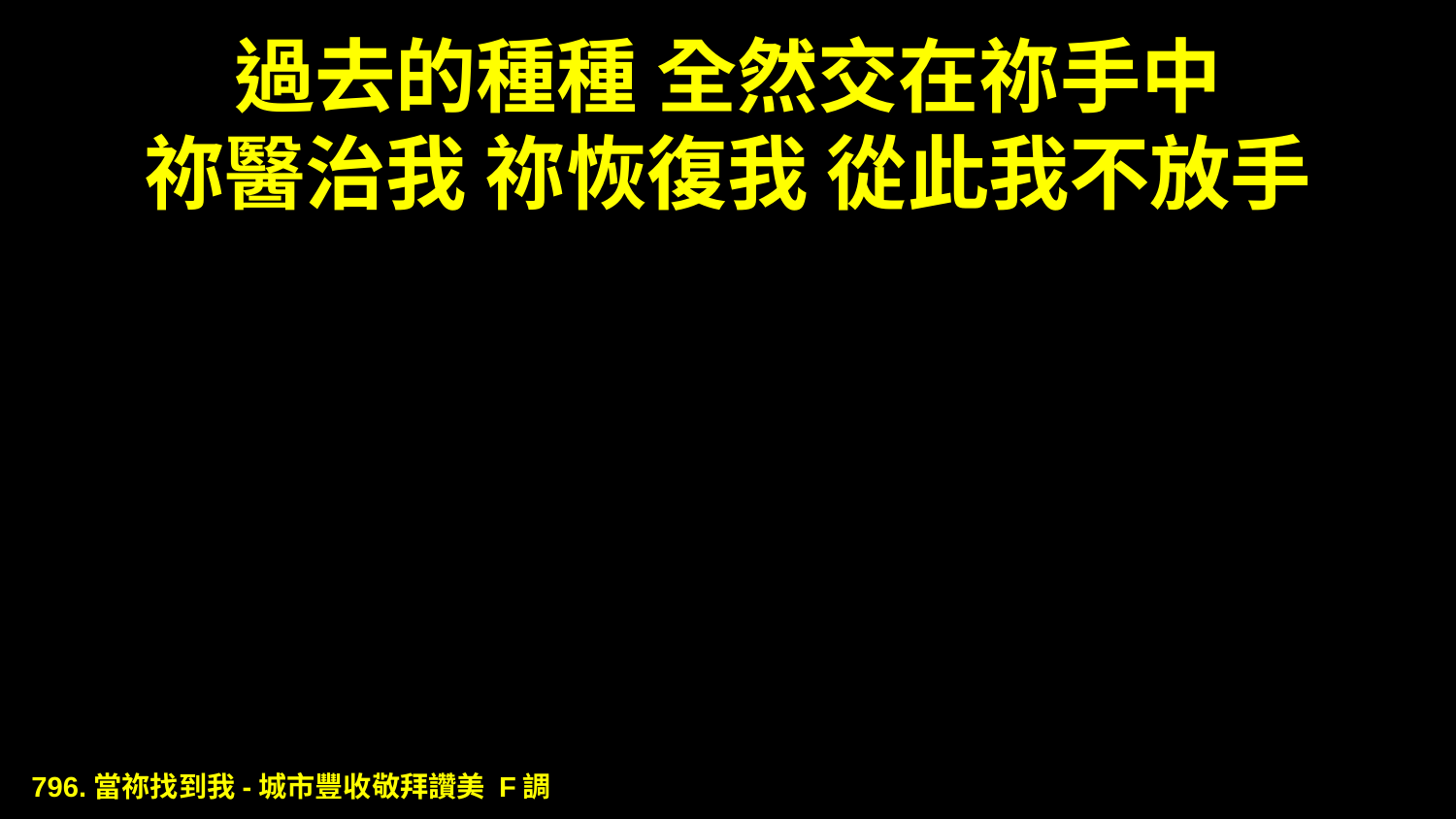

# 過去的種種 全然交在祢手中 祢醫治我 祢恢復我 從此我不放手
796.當祢找到我-城市豐收敬拜讚美 F調